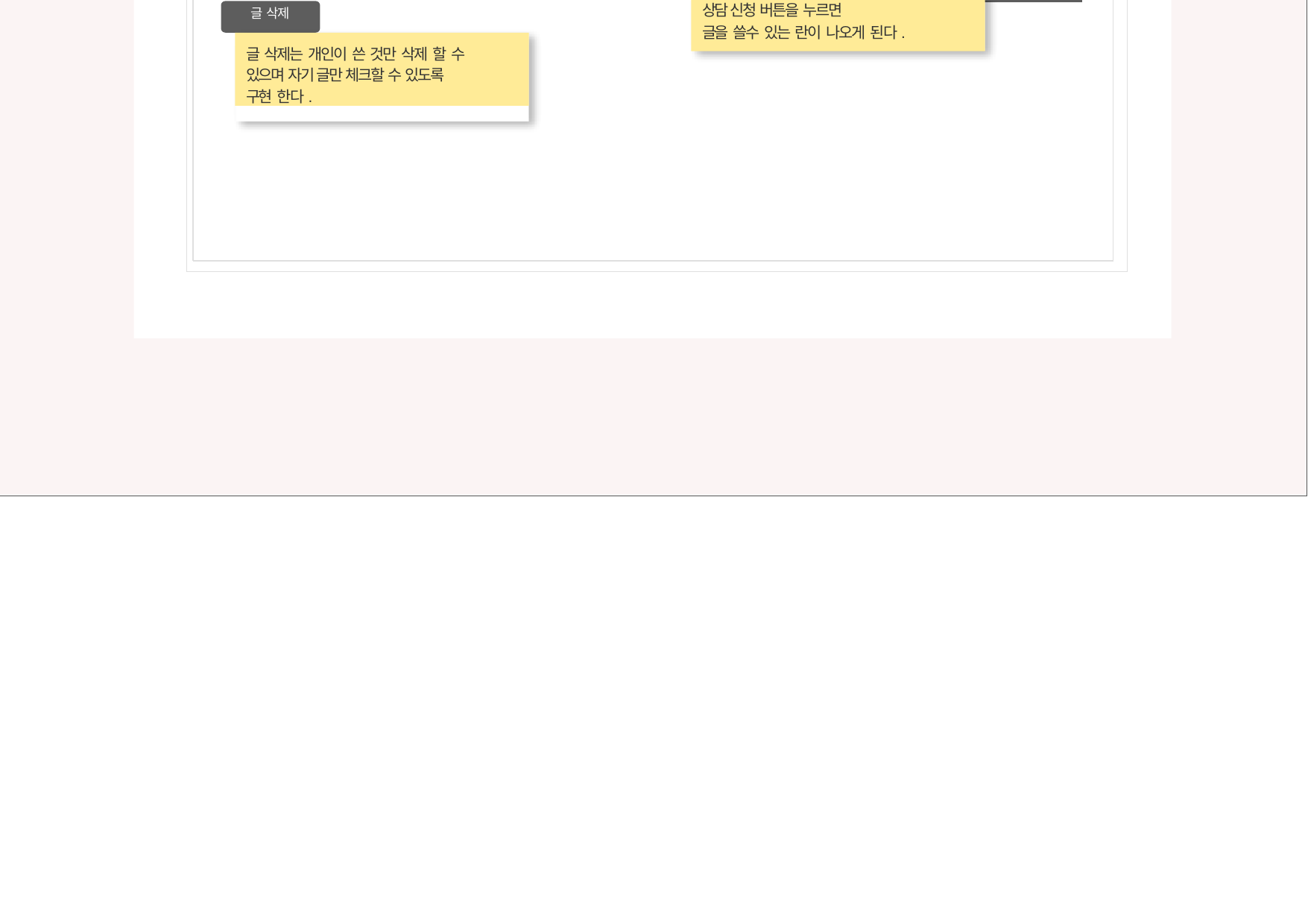

상담 신청 버튼을 누르면
글을 쓸수 있는 란이 나오게 된다.

글 삭제

글 삭제는 개인이 쓴 것만 삭제 할 수  있으며 자기 글만 체크할 수 있도록  구현 한다.